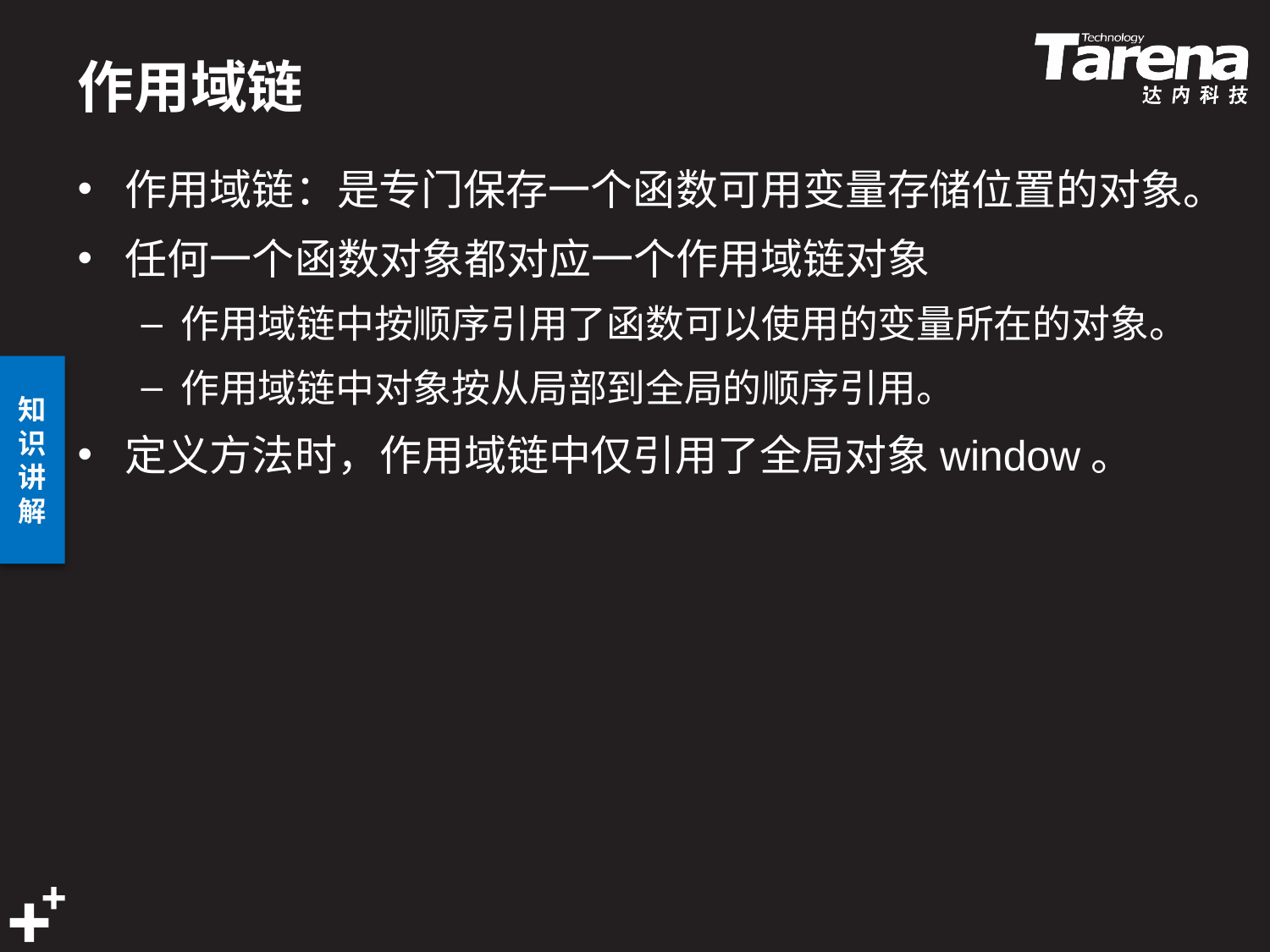

# 作用域链
作用域链：是专门保存一个函数可用变量存储位置的对象。
任何一个函数对象都对应一个作用域链对象
作用域链中按顺序引用了函数可以使用的变量所在的对象。
作用域链中对象按从局部到全局的顺序引用。
定义方法时，作用域链中仅引用了全局对象window。